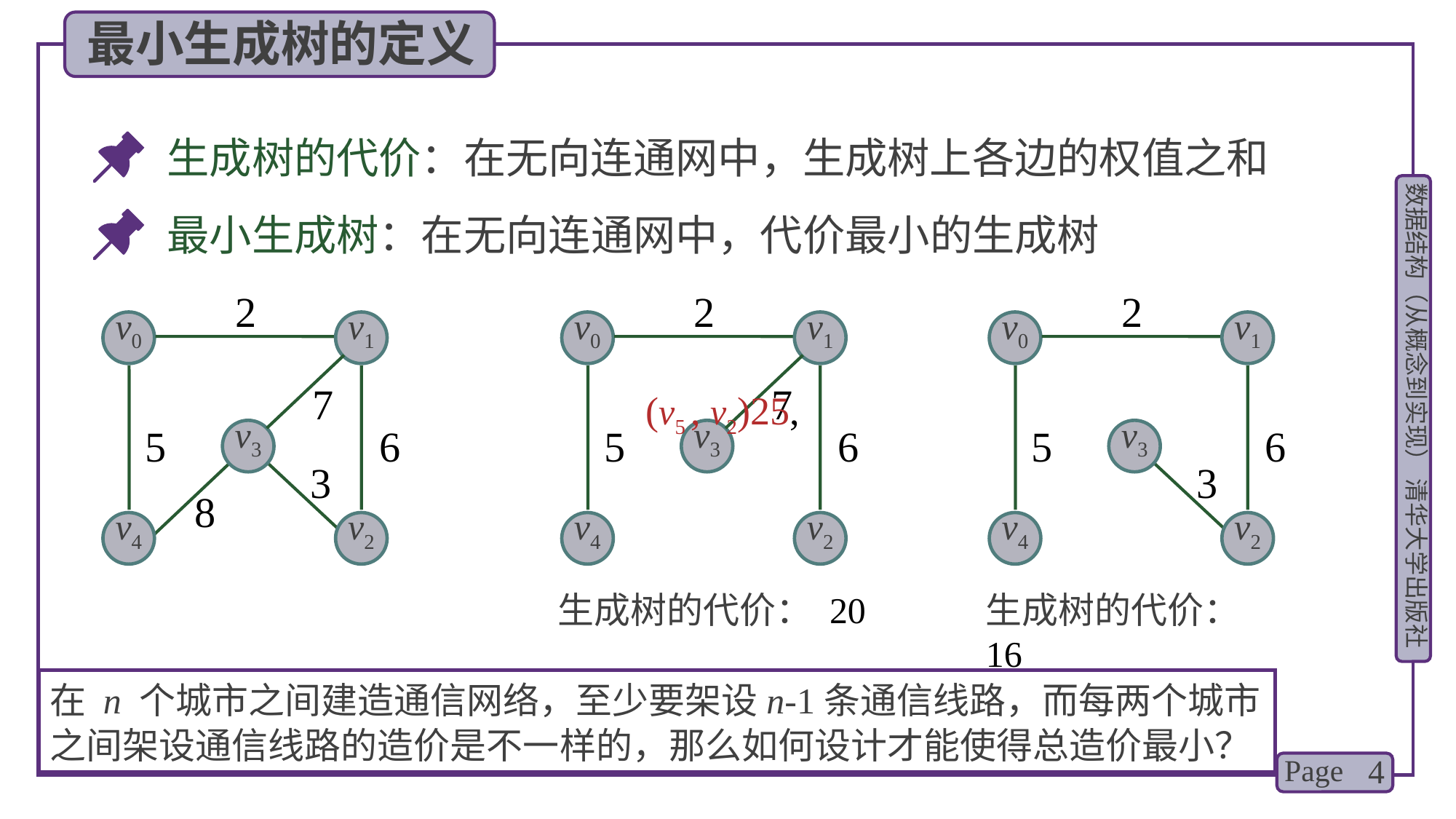

最小生成树的定义

生成树的代价：在无向连通网中，生成树上各边的权值之和

最小生成树：在无向连通网中，代价最小的生成树

2
7
5
6
3
8
v0
v1

v3

v4
v2
2
v0
v1

7
5
v3
v4
v2
生成树的代价： 20
6
2
v0
v1

5
6
v3
3

v4
v2
生成树的代价： 16
(v5 , v2)25,
在 n 个城市之间建造通信网络，至少要架设n-1条通信线路，而每两个城市之间架设通信线路的造价是不一样的，那么如何设计才能使得总造价最小？